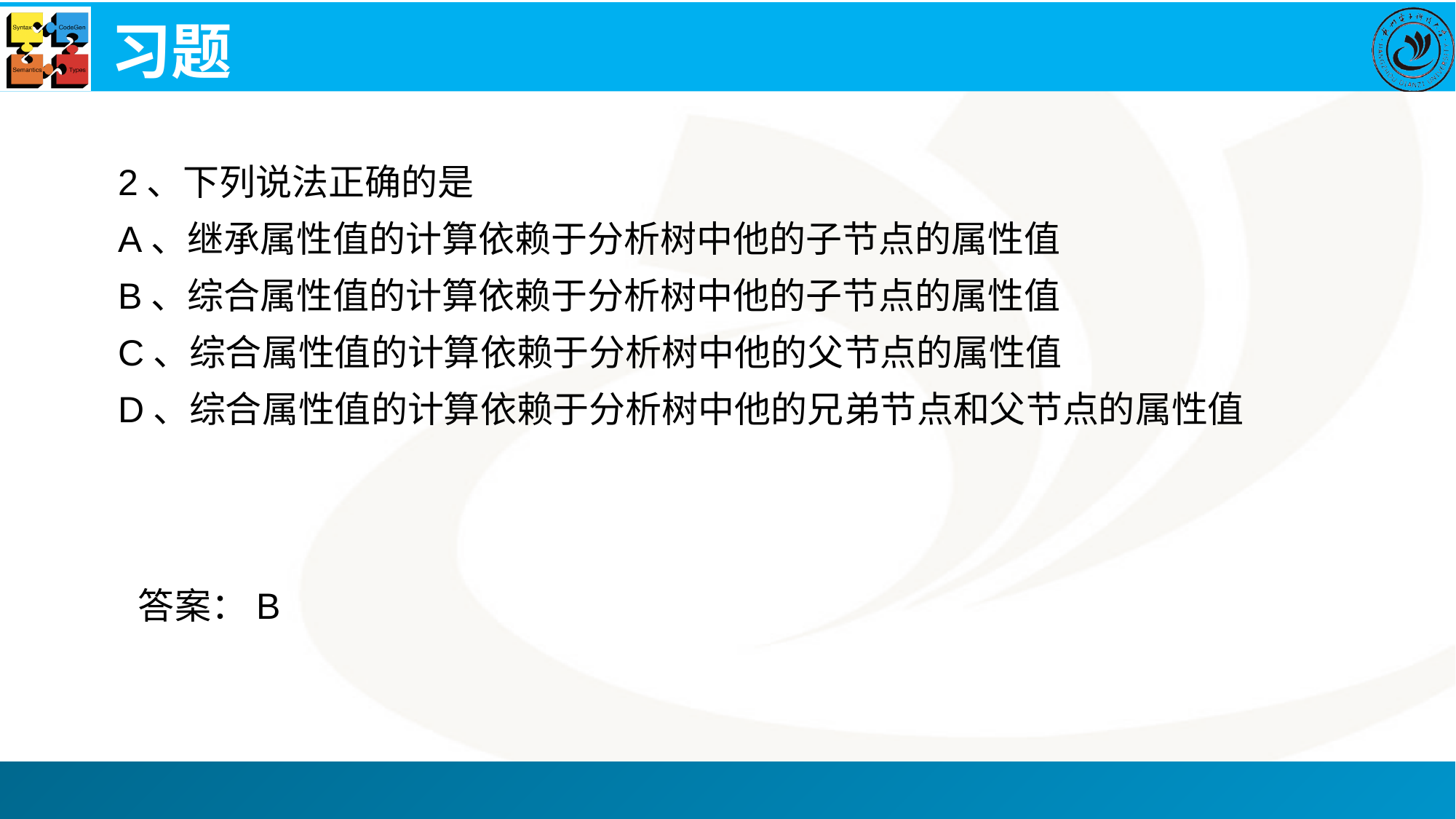

# 习题
2、下列说法正确的是
A、继承属性值的计算依赖于分析树中他的子节点的属性值
B、综合属性值的计算依赖于分析树中他的子节点的属性值
C、综合属性值的计算依赖于分析树中他的父节点的属性值
D、综合属性值的计算依赖于分析树中他的兄弟节点和父节点的属性值
答案：B